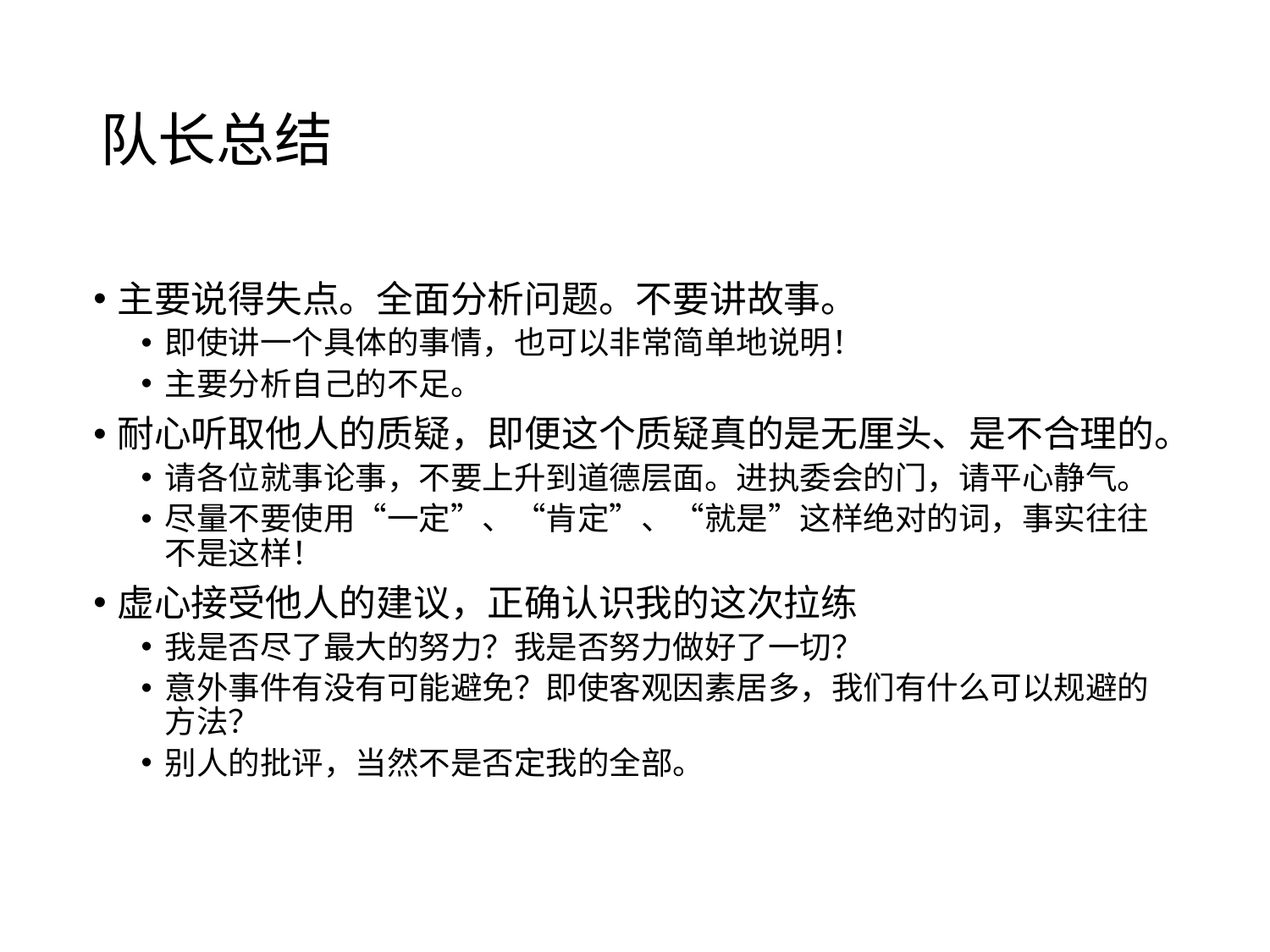

# 队长总结
主要说得失点。全面分析问题。不要讲故事。
即使讲一个具体的事情，也可以非常简单地说明！
主要分析自己的不足。
耐心听取他人的质疑，即便这个质疑真的是无厘头、是不合理的。
请各位就事论事，不要上升到道德层面。进执委会的门，请平心静气。
尽量不要使用“一定”、“肯定”、“就是”这样绝对的词，事实往往不是这样！
虚心接受他人的建议，正确认识我的这次拉练
我是否尽了最大的努力？我是否努力做好了一切？
意外事件有没有可能避免？即使客观因素居多，我们有什么可以规避的方法？
别人的批评，当然不是否定我的全部。